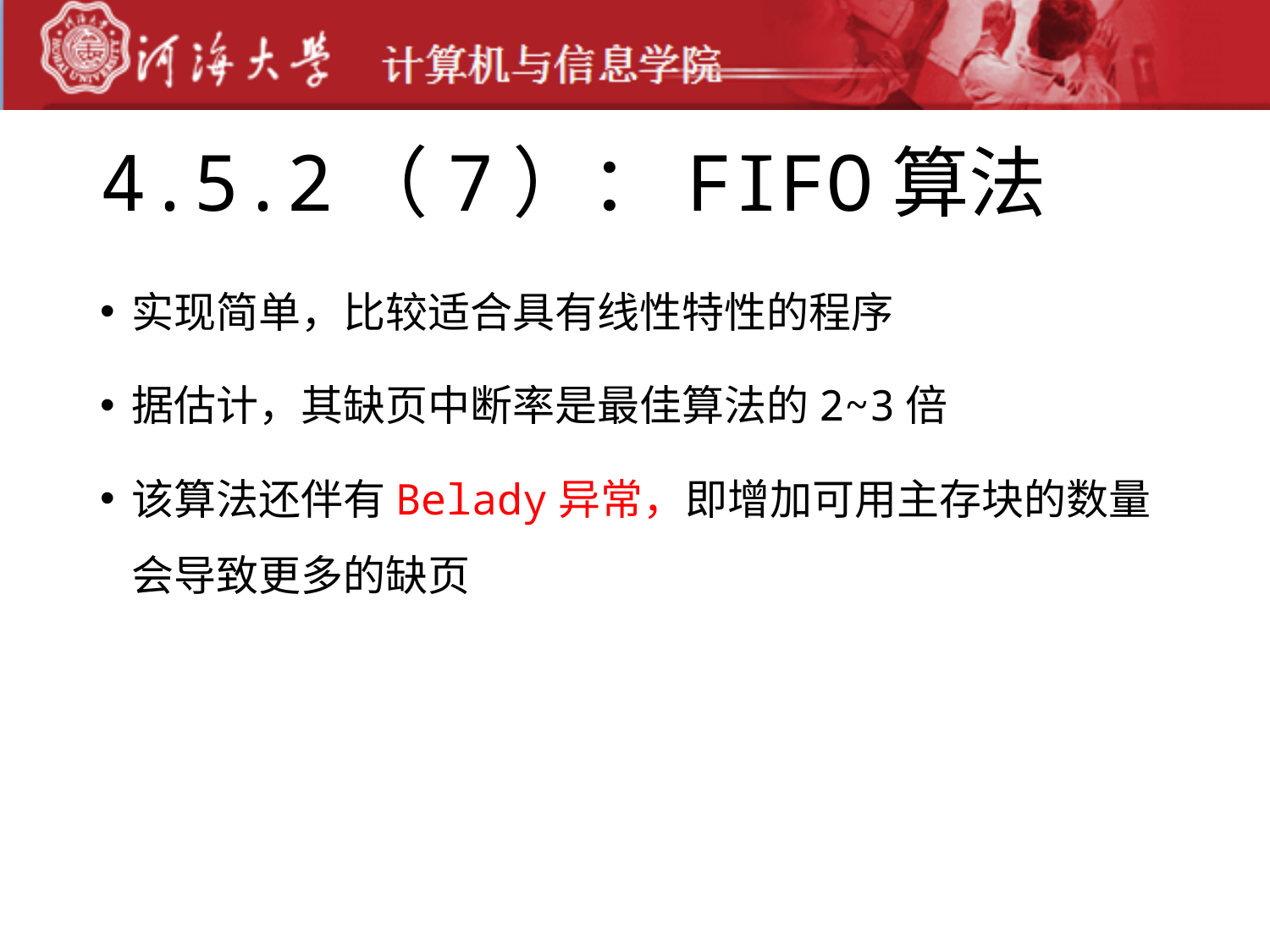

# 4.5.2（7）：FIFO算法
实现简单，比较适合具有线性特性的程序
据估计，其缺页中断率是最佳算法的2~3倍
该算法还伴有Belady异常，即增加可用主存块的数量会导致更多的缺页